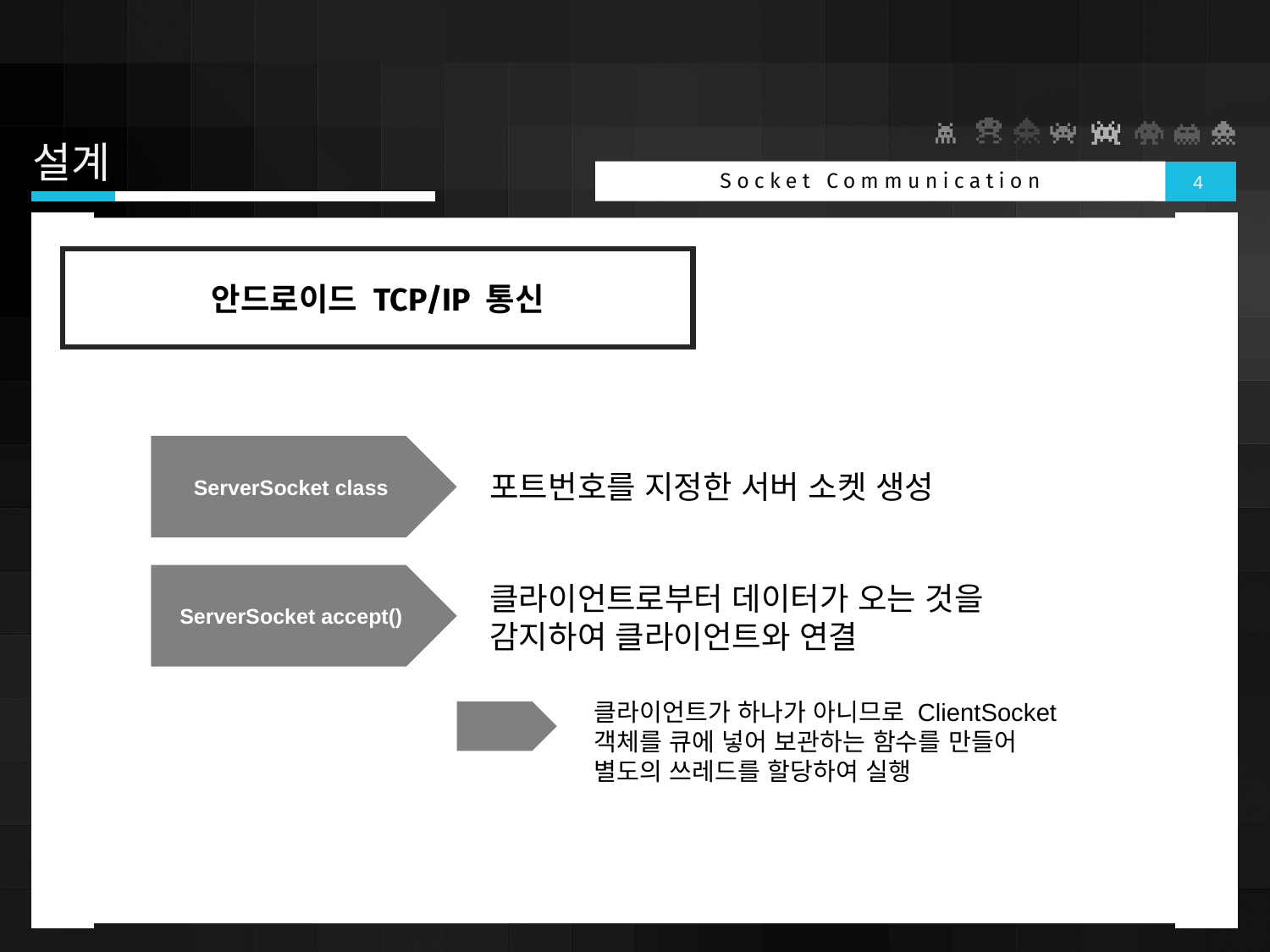

# 설계
Socket Communication
4

안드로이드 TCP/IP 통신
ServerSocket class
포트번호를 지정한 서버 소켓 생성
ServerSocket accept()
클라이언트로부터 데이터가 오는 것을
감지하여 클라이언트와 연결
클라이언트가 하나가 아니므로 ClientSocket
객체를 큐에 넣어 보관하는 함수를 만들어
별도의 쓰레드를 할당하여 실행